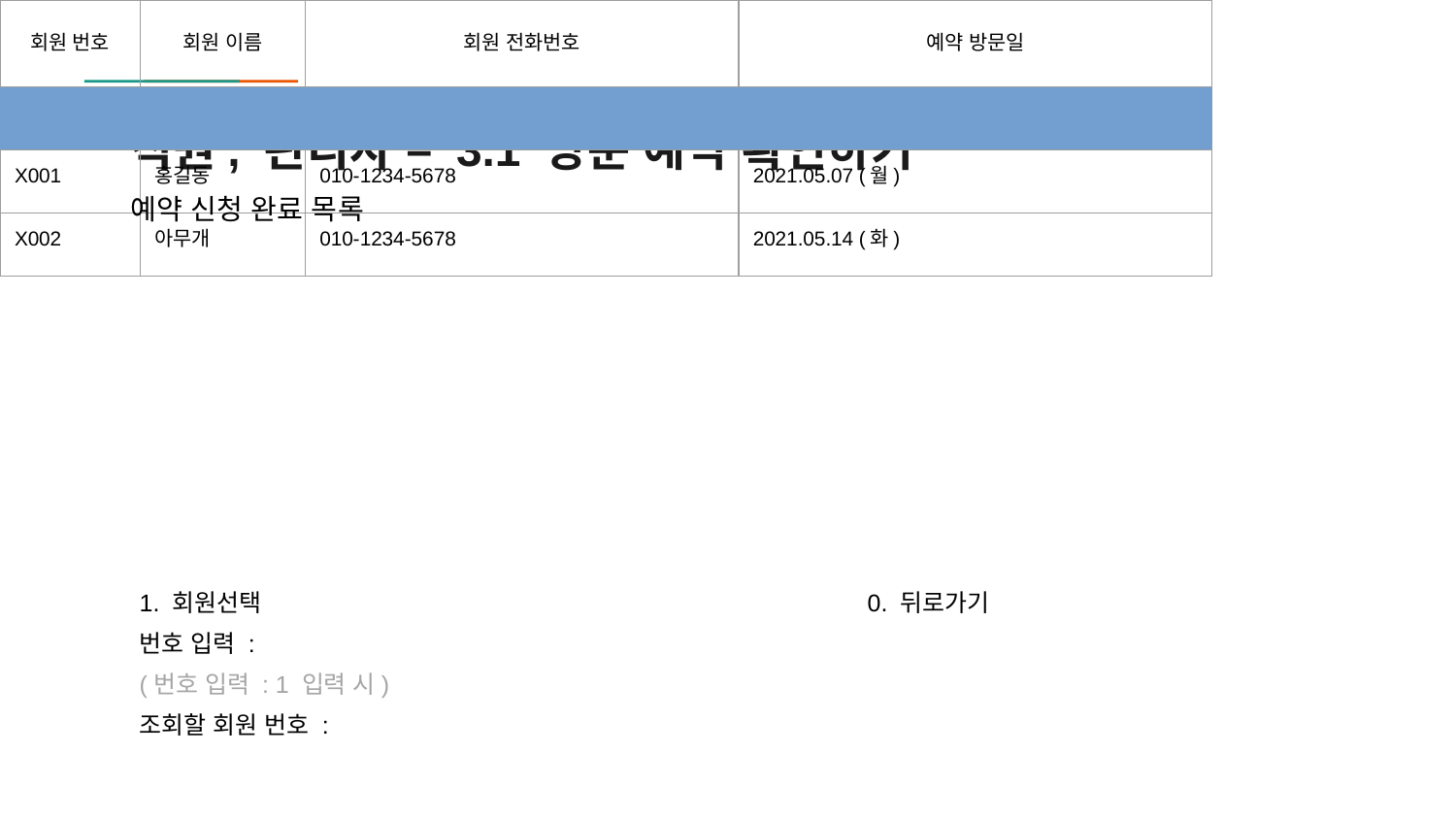

# 직원, 관리자 – 3.1 방문 예약 확인하기
예약 신청 완료 목록
| 회원 번호 | 회원 이름 | 회원 전화번호 | 예약 방문일 |  |
| --- | --- | --- | --- | --- |
|  |  |  |  |  |
| X001 | 홍길동 | 010-1234-5678 | 2021.05.07 (월) |  |
| X002 | 아무개 | 010-1234-5678 | 2021.05.14 (화) |  |
| X003 | 하하하 | 010-1234-5678 | 2021.05.21 (수) |  |
1. 회원선택 					0. 뒤로가기
번호 입력 :
(번호 입력 : 1 입력 시)
조회할 회원 번호 :